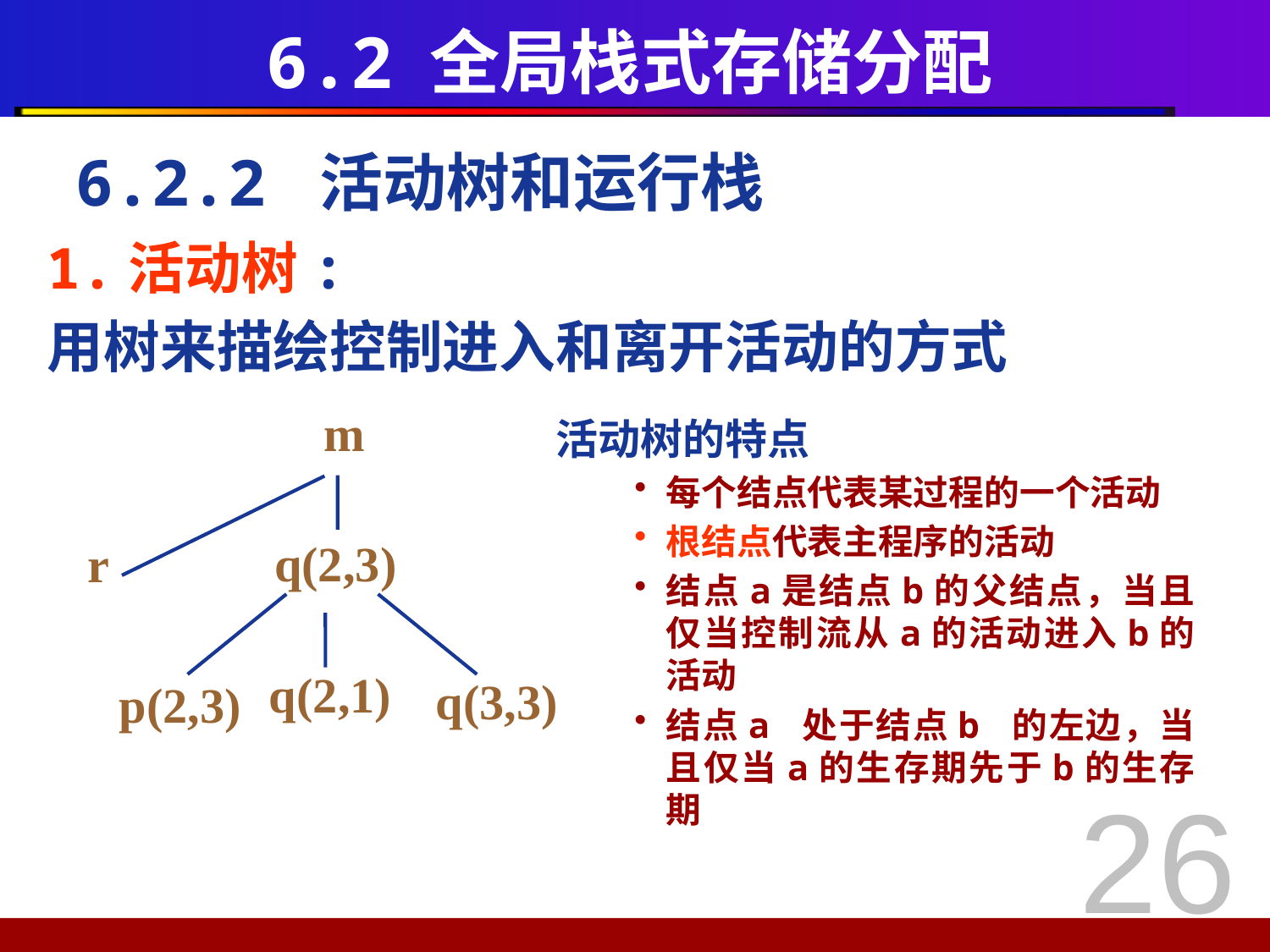

# 6.2 全局栈式存储分配
6.2.2 活动树和运行栈
1.活动树:
用树来描绘控制进入和离开活动的方式

m

q(2,3)
r

q(2,1)
q(3,3)
p(2,3)
    活动树的特点
每个结点代表某过程的一个活动
根结点代表主程序的活动
结点a是结点b的父结点，当且仅当控制流从a的活动进入b的活动
结点a 处于结点b 的左边，当且仅当a的生存期先于b的生存期
26